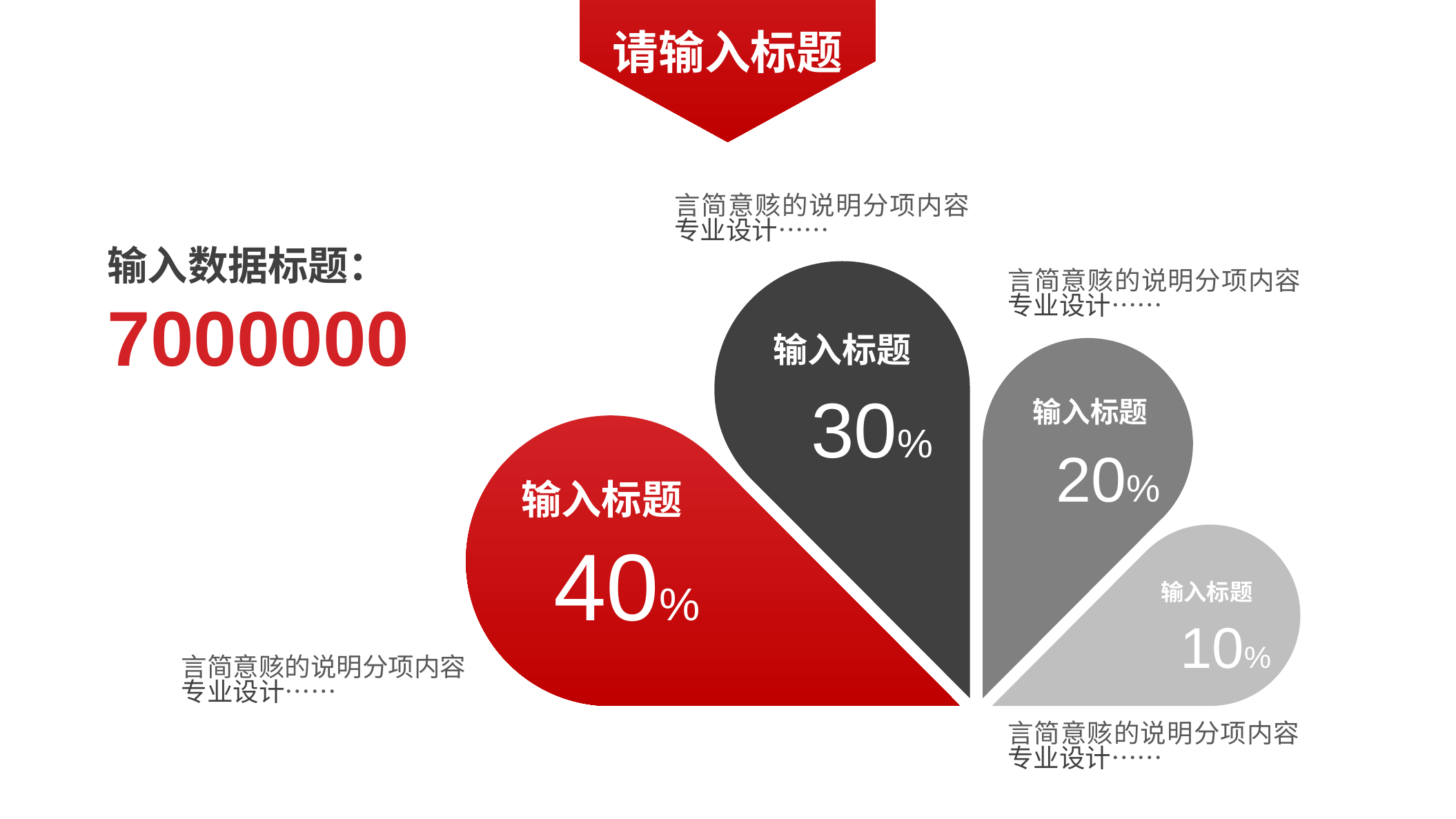

请输入标题
言简意赅的说明分项内容专业设计……
输入数据标题：
7000000

言简意赅的说明分项内容专业设计……
输入标题

30%
输入标题

20%
输入标题
40%

输入标题
10%
言简意赅的说明分项内容专业设计……
言简意赅的说明分项内容专业设计……